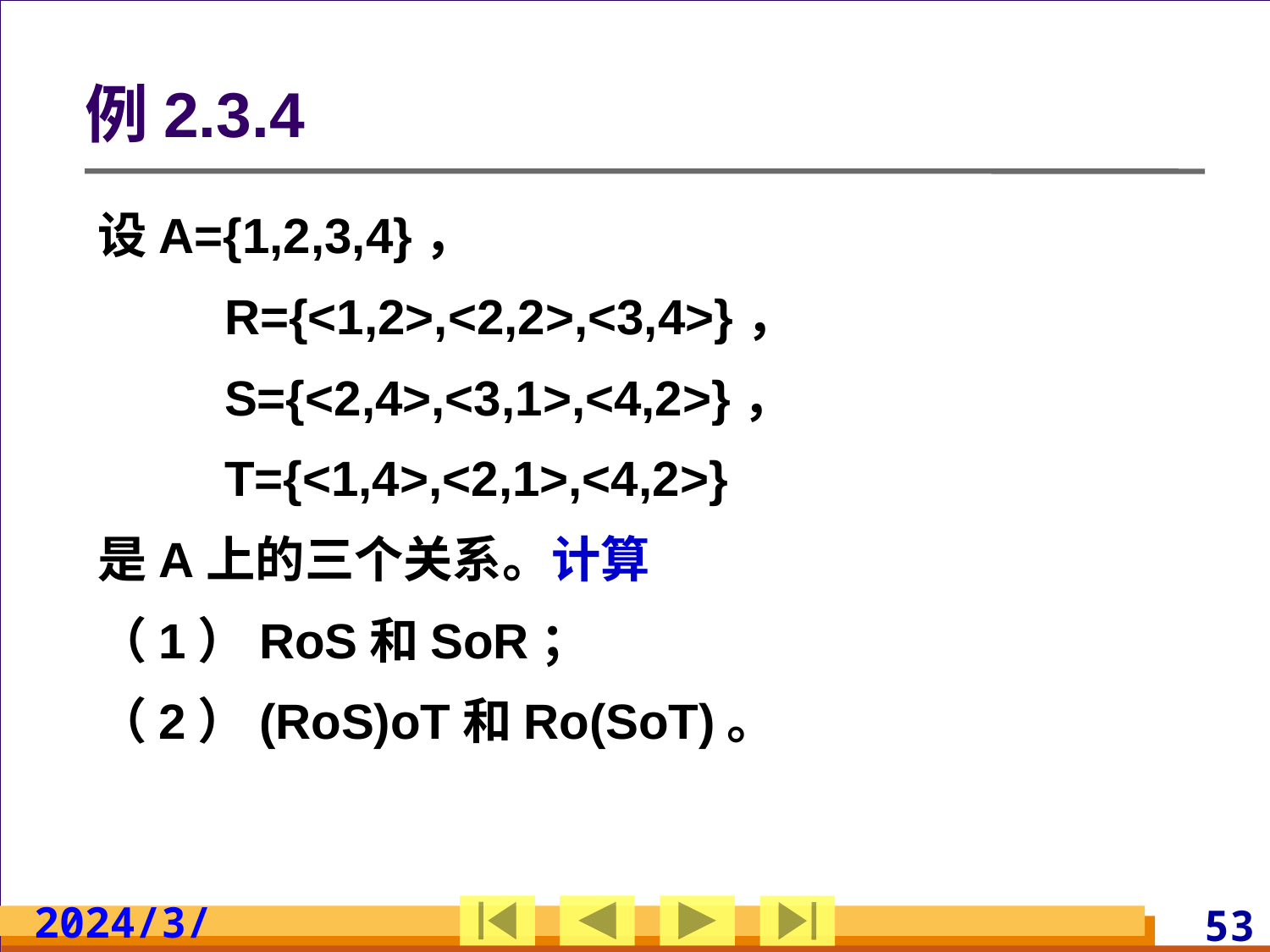

# 例2.3.4
设A={1,2,3,4}，
	R={<1,2>,<2,2>,<3,4>}，
	S={<2,4>,<3,1>,<4,2>}，
	T={<1,4>,<2,1>,<4,2>}
是A上的三个关系。计算
（1）RoS和SoR；
（2）(RoS)oT和Ro(SoT)。
2024/3/10